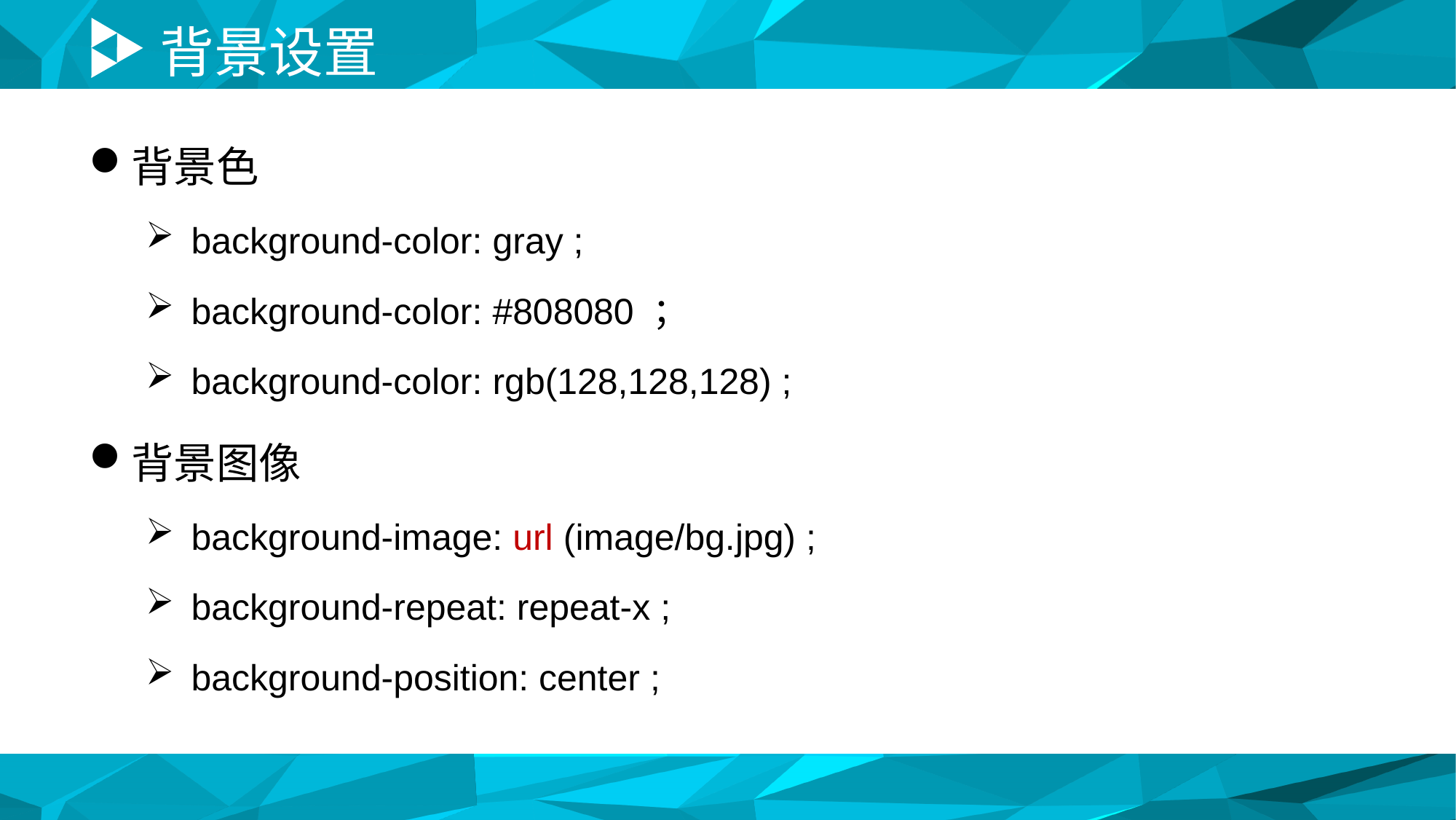

# 背景设置
背景色
background-color: gray ;
background-color: #808080 ；
background-color: rgb(128,128,128) ;
背景图像
background-image: url (image/bg.jpg) ;
background-repeat: repeat-x ;
background-position: center ;